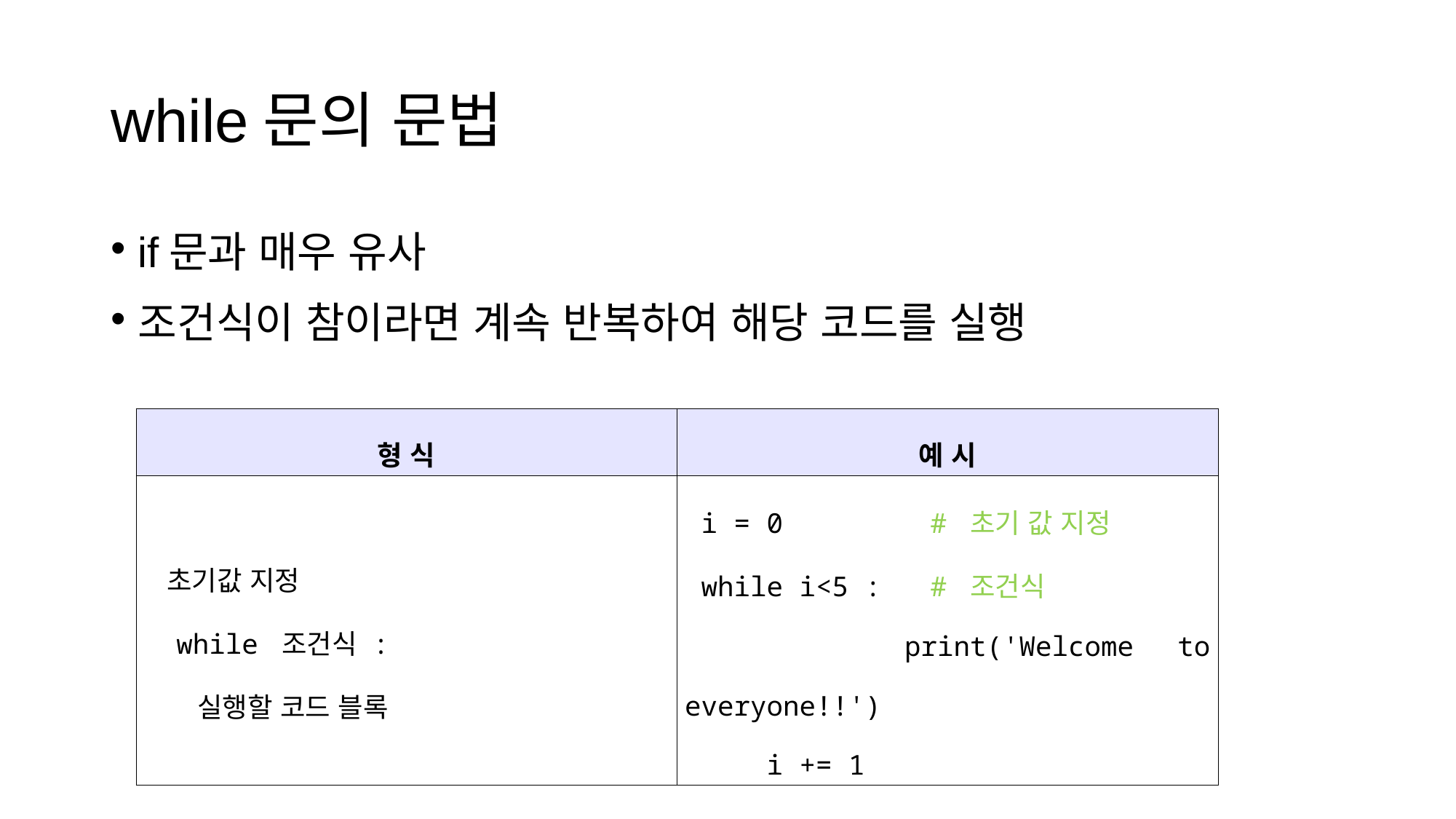

# while문의 문법
if문과 매우 유사
조건식이 참이라면 계속 반복하여 해당 코드를 실행

| 형 식 | 예 시 |
| --- | --- |
| 초기값 지정 while 조건식 : 실행할 코드 블록 | i = 0 # 초기 값 지정 while i<5 : # 조건식 print('Welcome to everyone!!') i += 1 |